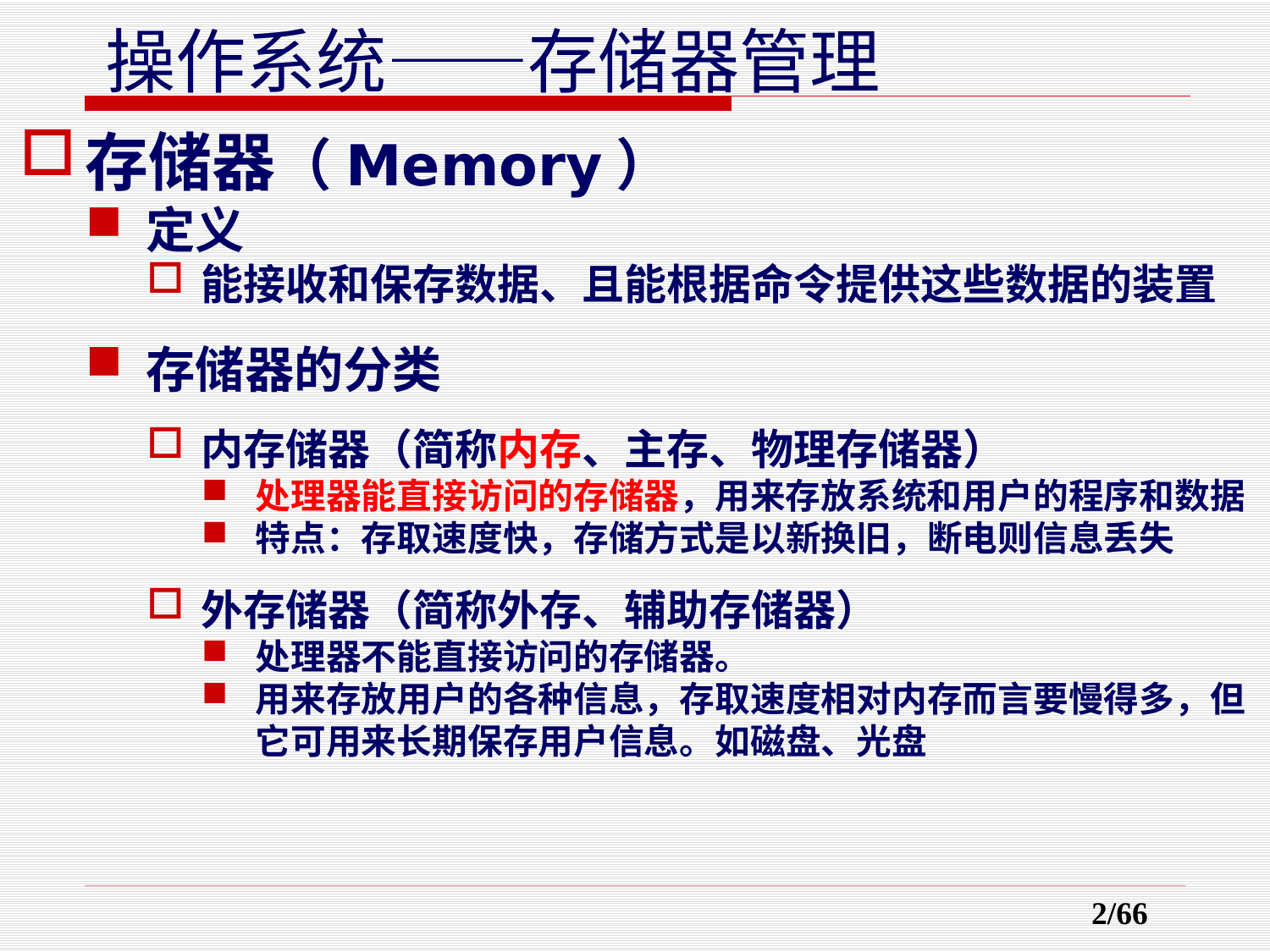

存储器（Memory）
定义
能接收和保存数据、且能根据命令提供这些数据的装置
存储器的分类
内存储器（简称内存、主存、物理存储器）
处理器能直接访问的存储器，用来存放系统和用户的程序和数据
特点：存取速度快，存储方式是以新换旧，断电则信息丢失
外存储器（简称外存、辅助存储器）
处理器不能直接访问的存储器。
用来存放用户的各种信息，存取速度相对内存而言要慢得多，但它可用来长期保存用户信息。如磁盘、光盘